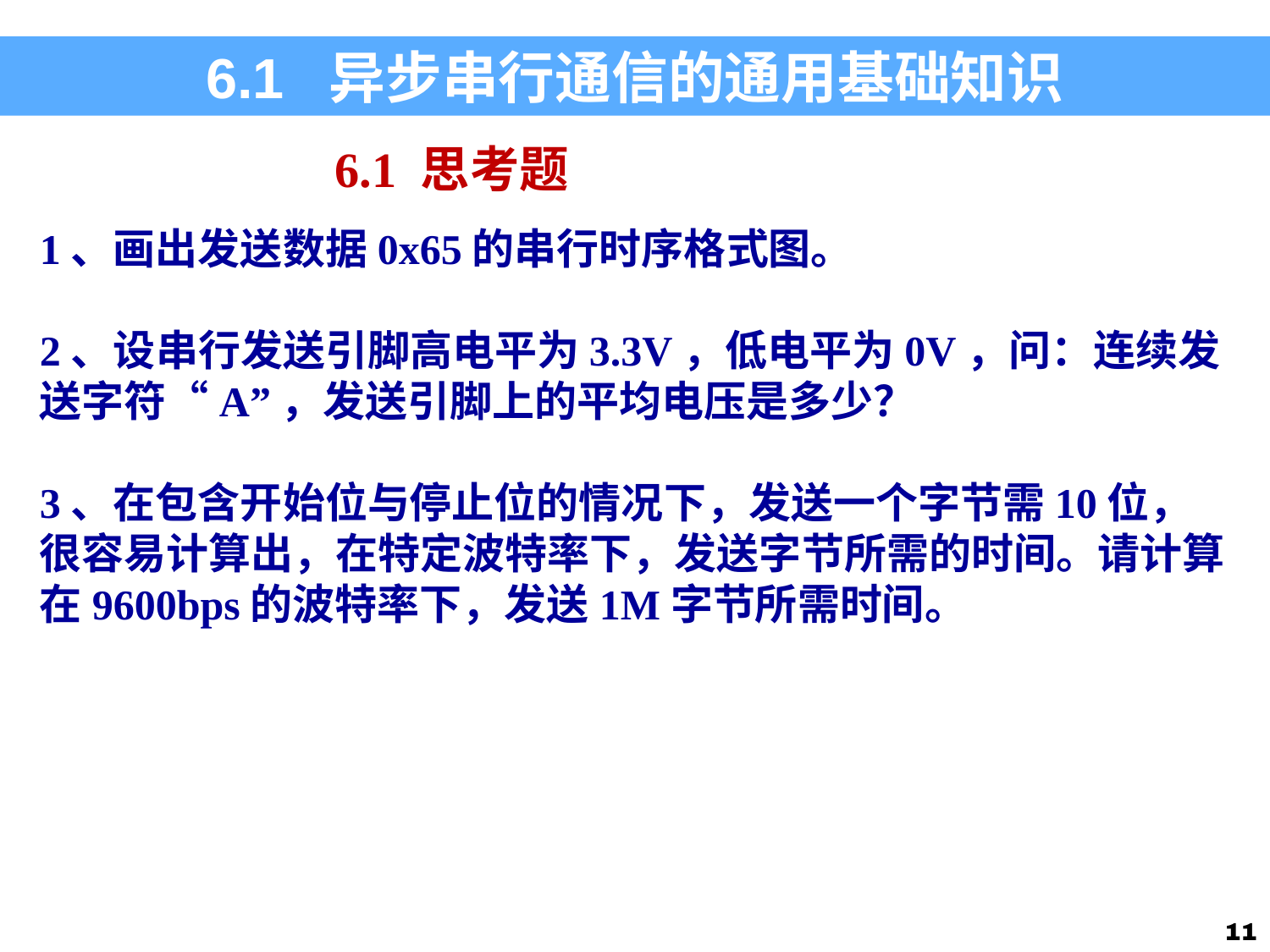

6.1  异步串行通信的通用基础知识
6.1 思考题
1、画出发送数据0x65的串行时序格式图。

2、设串行发送引脚高电平为3.3V，低电平为0V，问：连续发送字符“A”，发送引脚上的平均电压是多少？

3、在包含开始位与停止位的情况下，发送一个字节需10位，很容易计算出，在特定波特率下，发送字节所需的时间。请计算在9600bps的波特率下，发送1M字节所需时间。
11